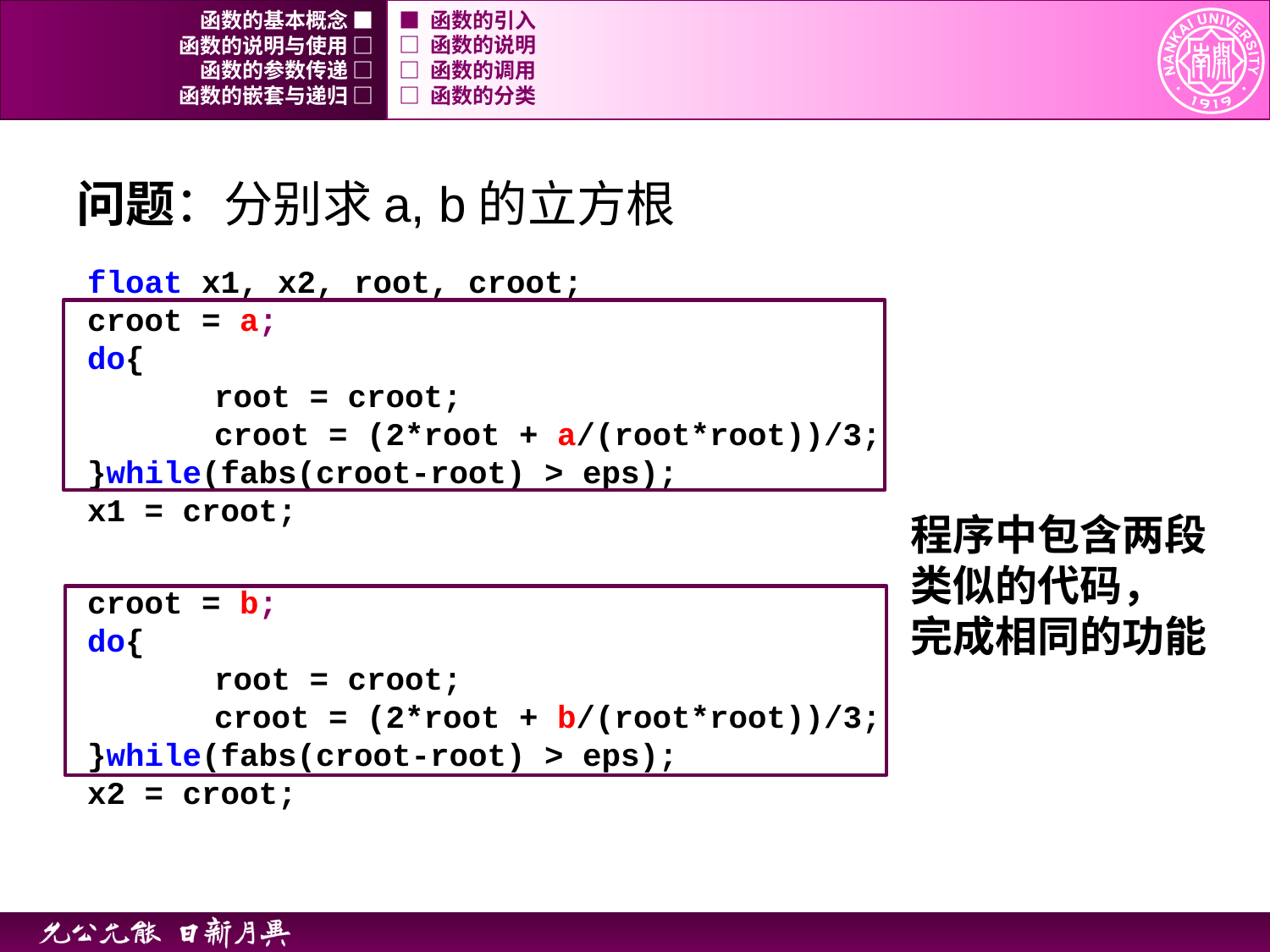

函数的基本概念 ■
■ 函数的引入
函数的说明与使用 □
□ 函数的说明
函数的参数传递 □
□ 函数的调用
函数的嵌套与递归 □
□ 函数的分类
问题：分别求a, b的立方根
float x1, x2, root, croot;
croot = a;
do{
	root = croot;
	croot = (2*root + a/(root*root))/3;
}while(fabs(croot-root) > eps);
x1 = croot;

程序中包含两段类似的代码，
完成相同的功能
croot = b;
do{
	root = croot;
	croot = (2*root + b/(root*root))/3;
}while(fabs(croot-root) > eps);
x2 = croot;